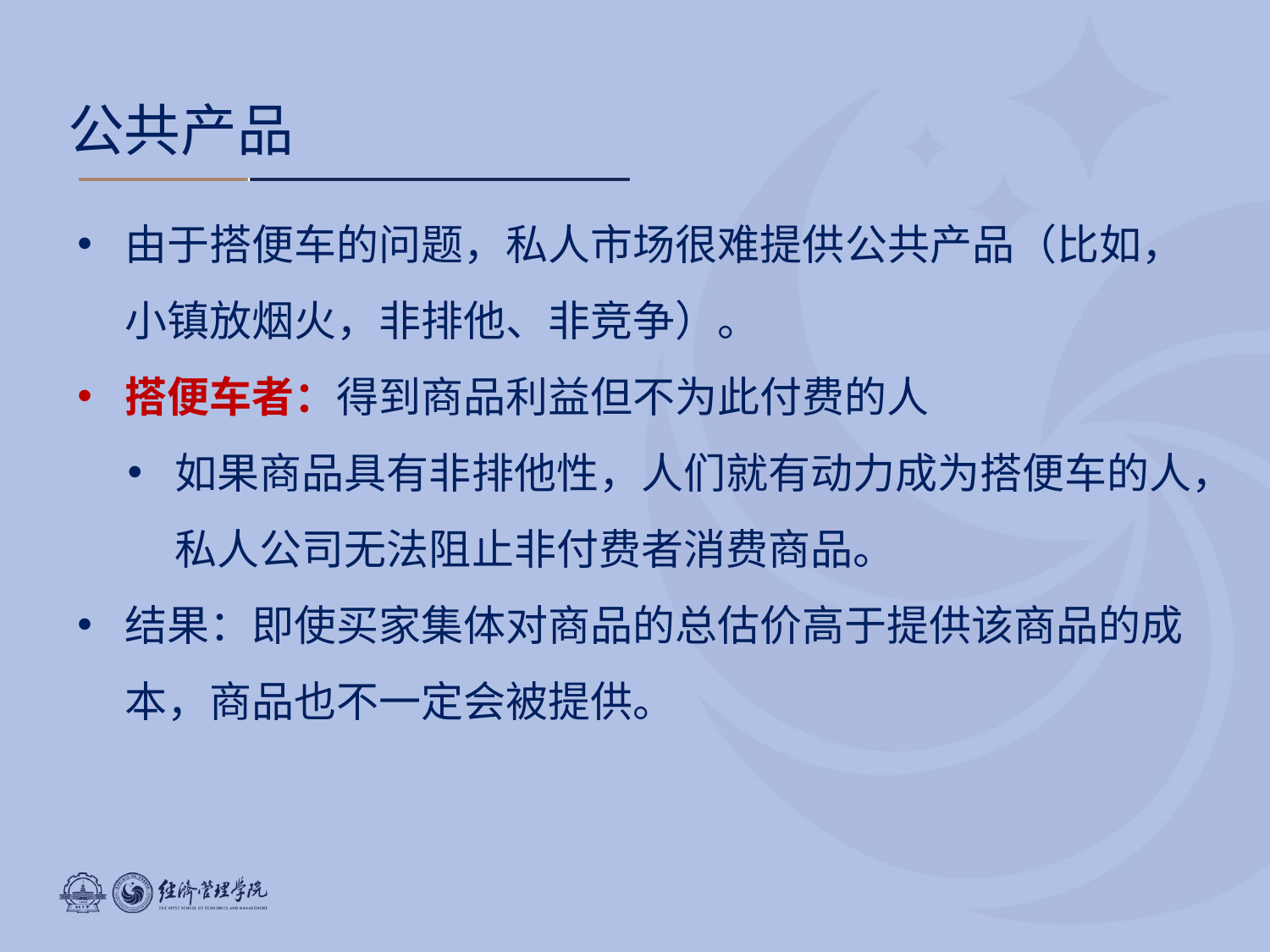

# 公共产品
由于搭便车的问题，私人市场很难提供公共产品（比如，小镇放烟火，非排他、非竞争）。
搭便车者：得到商品利益但不为此付费的人
如果商品具有非排他性，人们就有动力成为搭便车的人，私人公司无法阻止非付费者消费商品。
结果：即使买家集体对商品的总估价高于提供该商品的成本，商品也不一定会被提供。